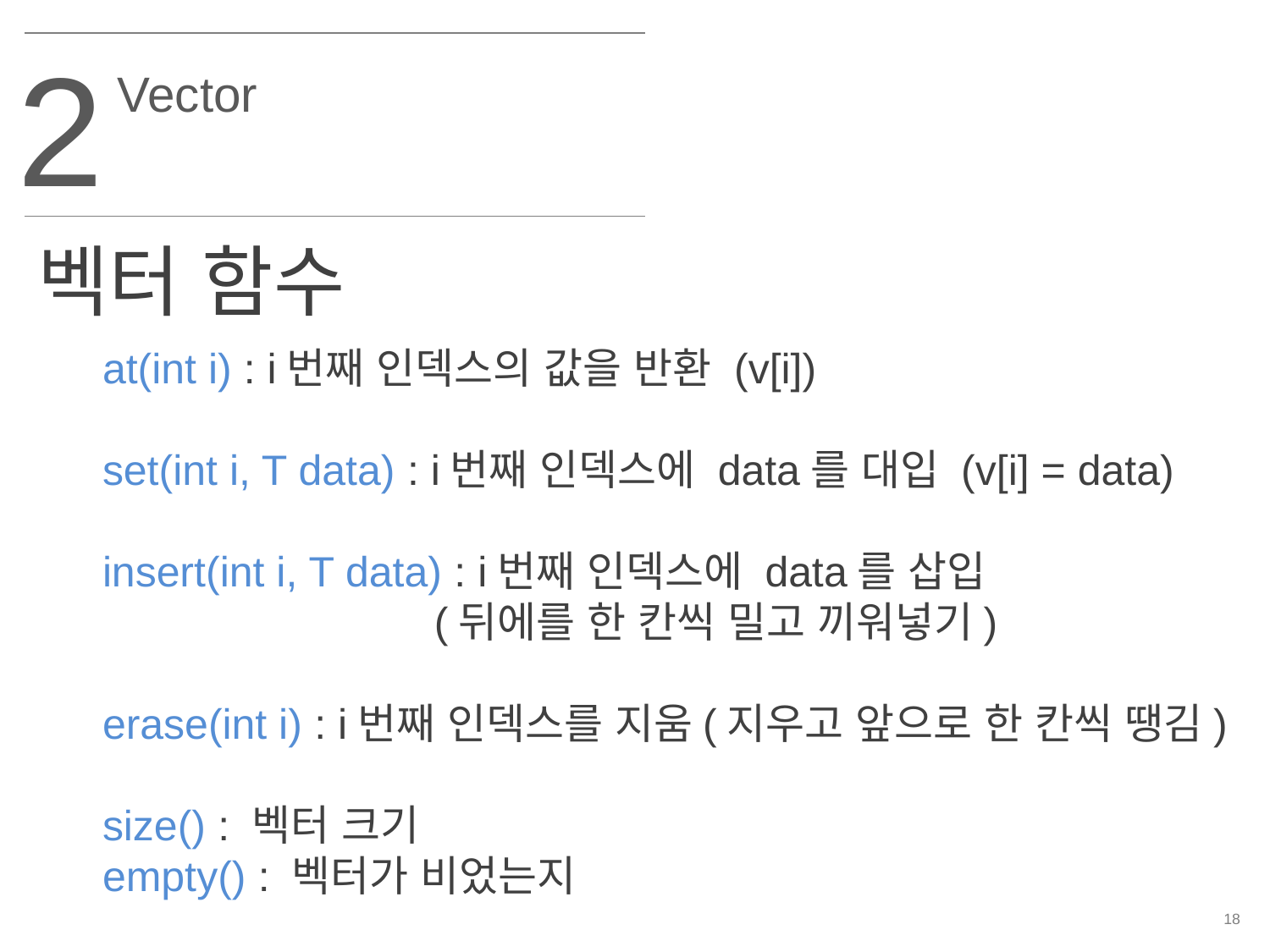

2
Vector
벡터 함수
at(int i) : i번째 인덱스의 값을 반환 (v[i])

set(int i, T data) : i번째 인덱스에 data를 대입 (v[i] = data)

insert(int i, T data) : i번째 인덱스에 data를 삽입
                            (뒤에를 한 칸씩 밀고 끼워넣기)

erase(int i) : i번째 인덱스를 지움(지우고 앞으로 한 칸씩 땡김)

size() : 벡터 크기
empty() : 벡터가 비었는지